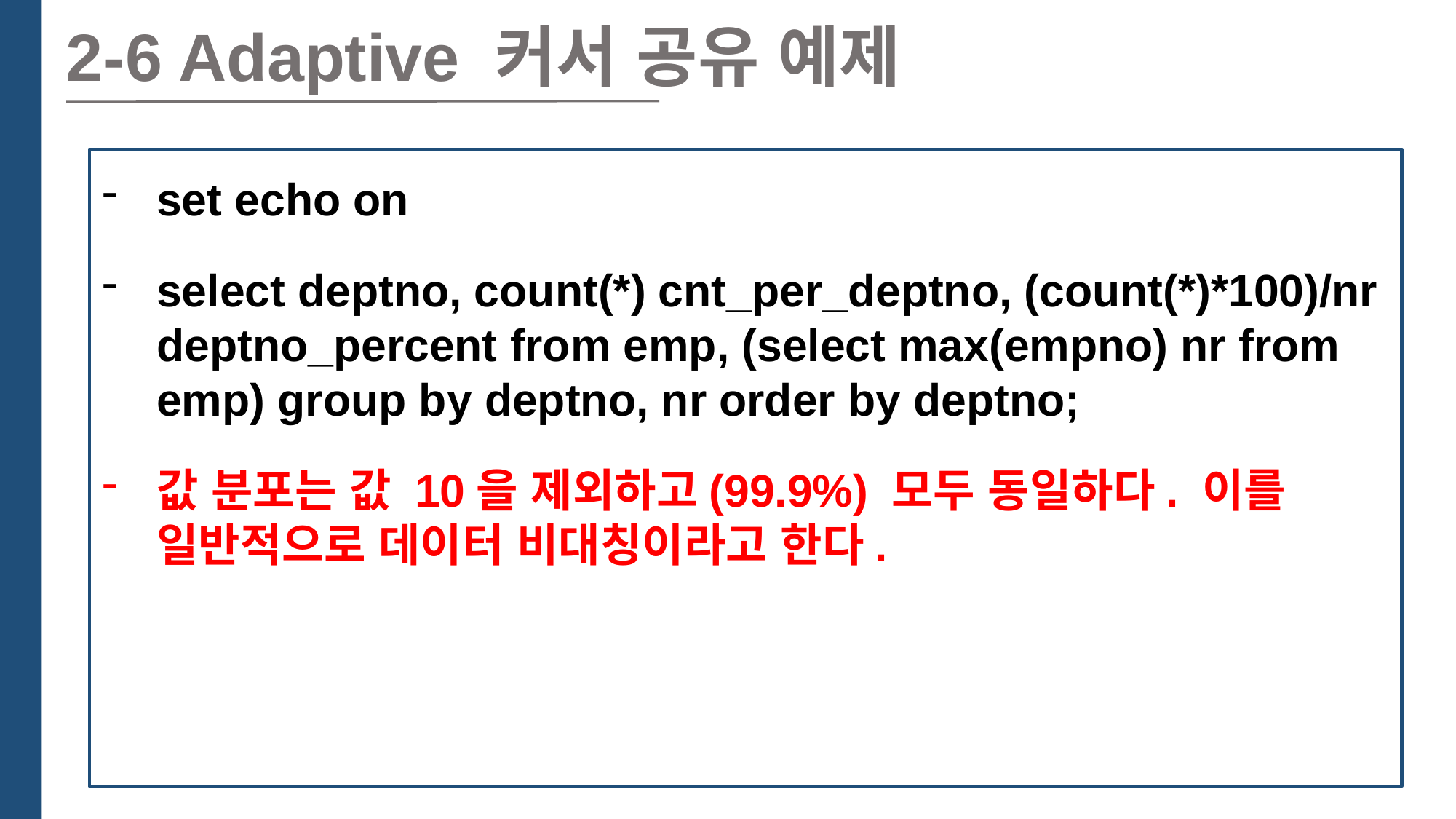

2-6 Adaptive 커서 공유 예제
set echo on
select deptno, count(*) cnt_per_deptno, (count(*)*100)/nr deptno_percent from emp, (select max(empno) nr from emp) group by deptno, nr order by deptno;
값 분포는 값 10을 제외하고(99.9%) 모두 동일하다. 이를 일반적으로 데이터 비대칭이라고 한다.